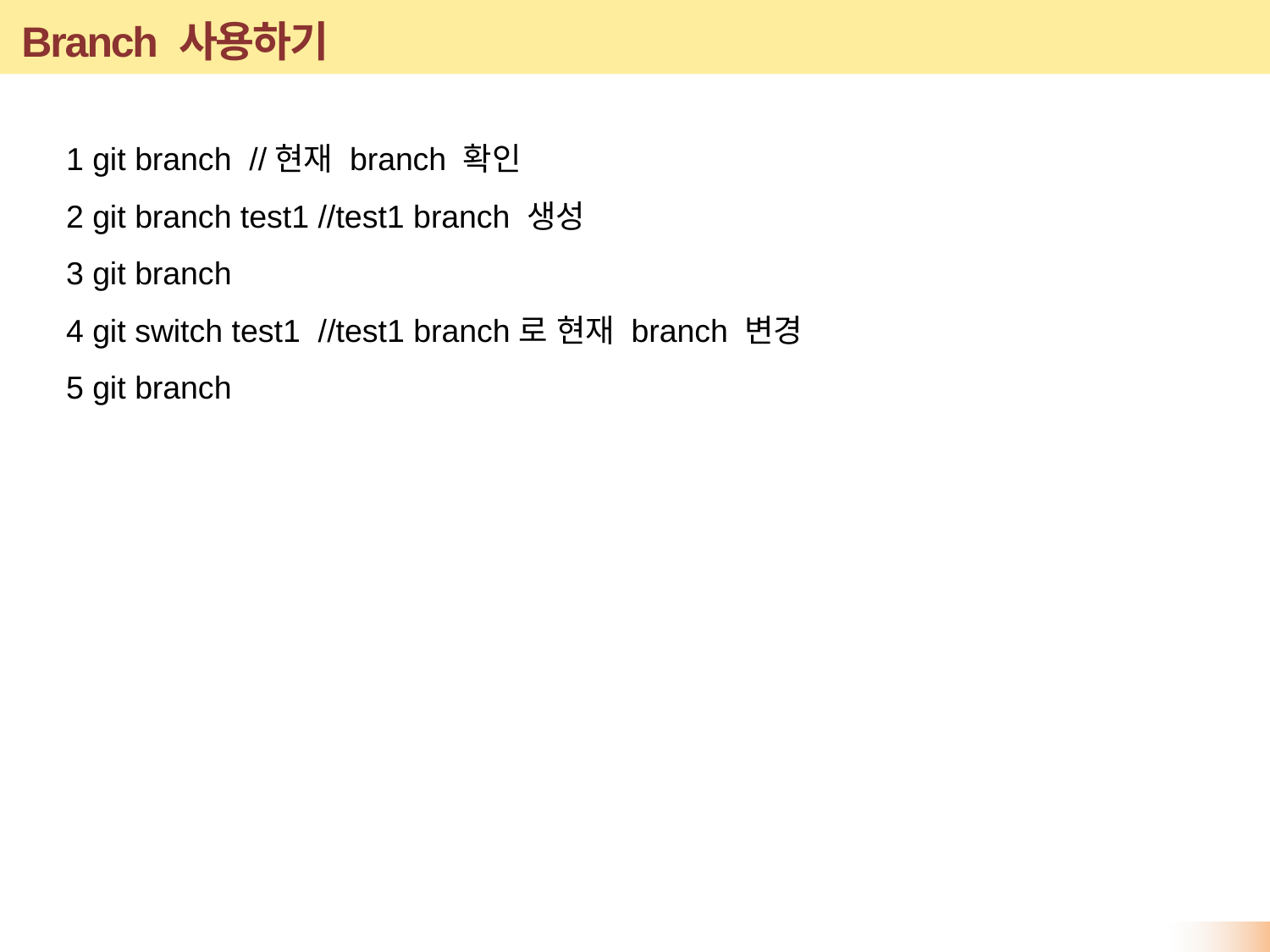

# Branch 사용하기
1 git branch  //현재 branch 확인
2 git branch test1 //test1 branch 생성
3 git branch
4 git switch test1  //test1 branch로 현재 branch 변경
5 git branch